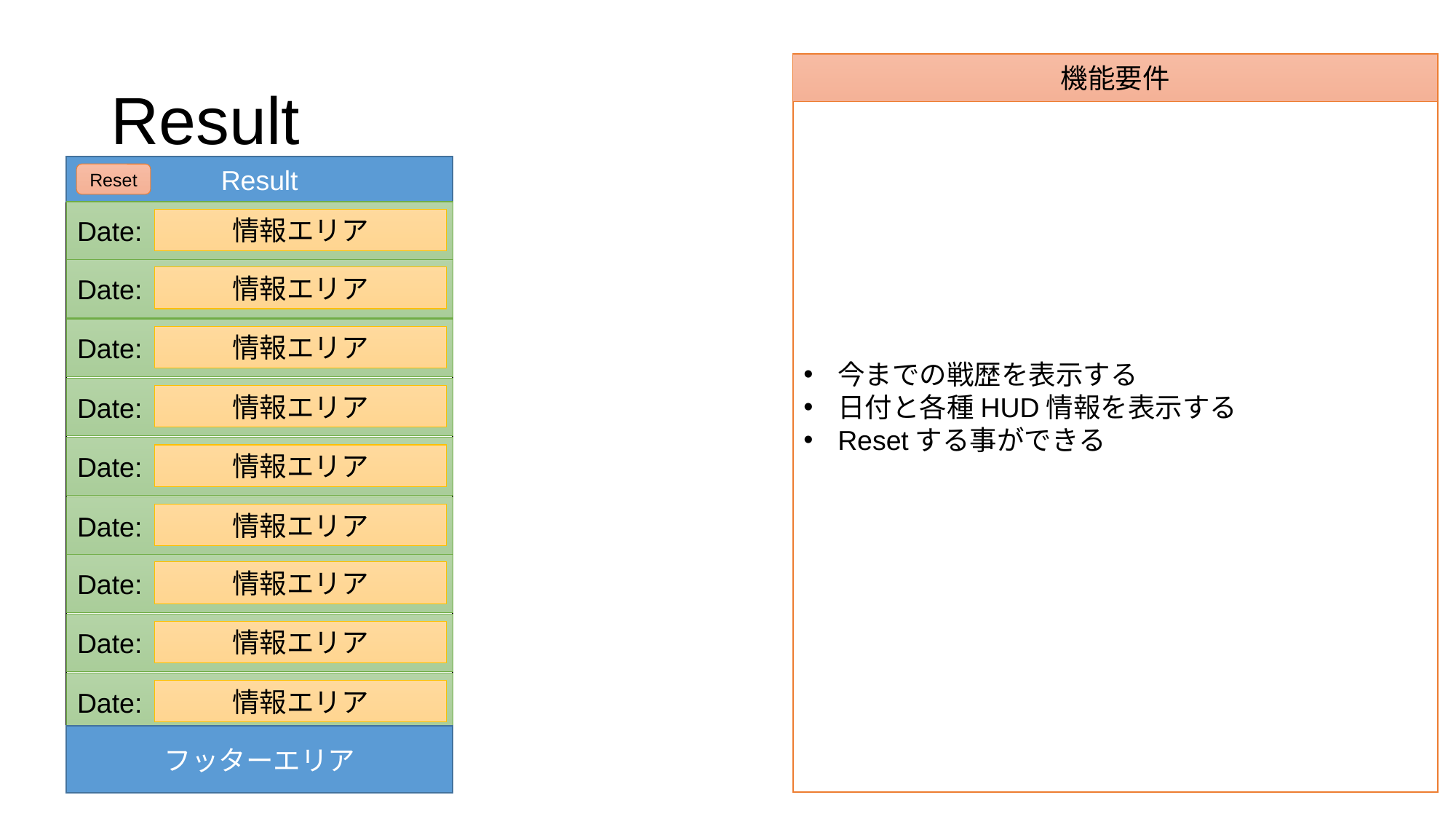

# Result
今までの戦歴を表示する
日付と各種HUD情報を表示する
Resetする事ができる

機能要件

Result
Reset
Date:
情報エリア
Date:
情報エリア
Date:
情報エリア
Date:
情報エリア
Date:
情報エリア
Date:
情報エリア
Date:
情報エリア
Date:
情報エリア
Date:
情報エリア
フッターエリア